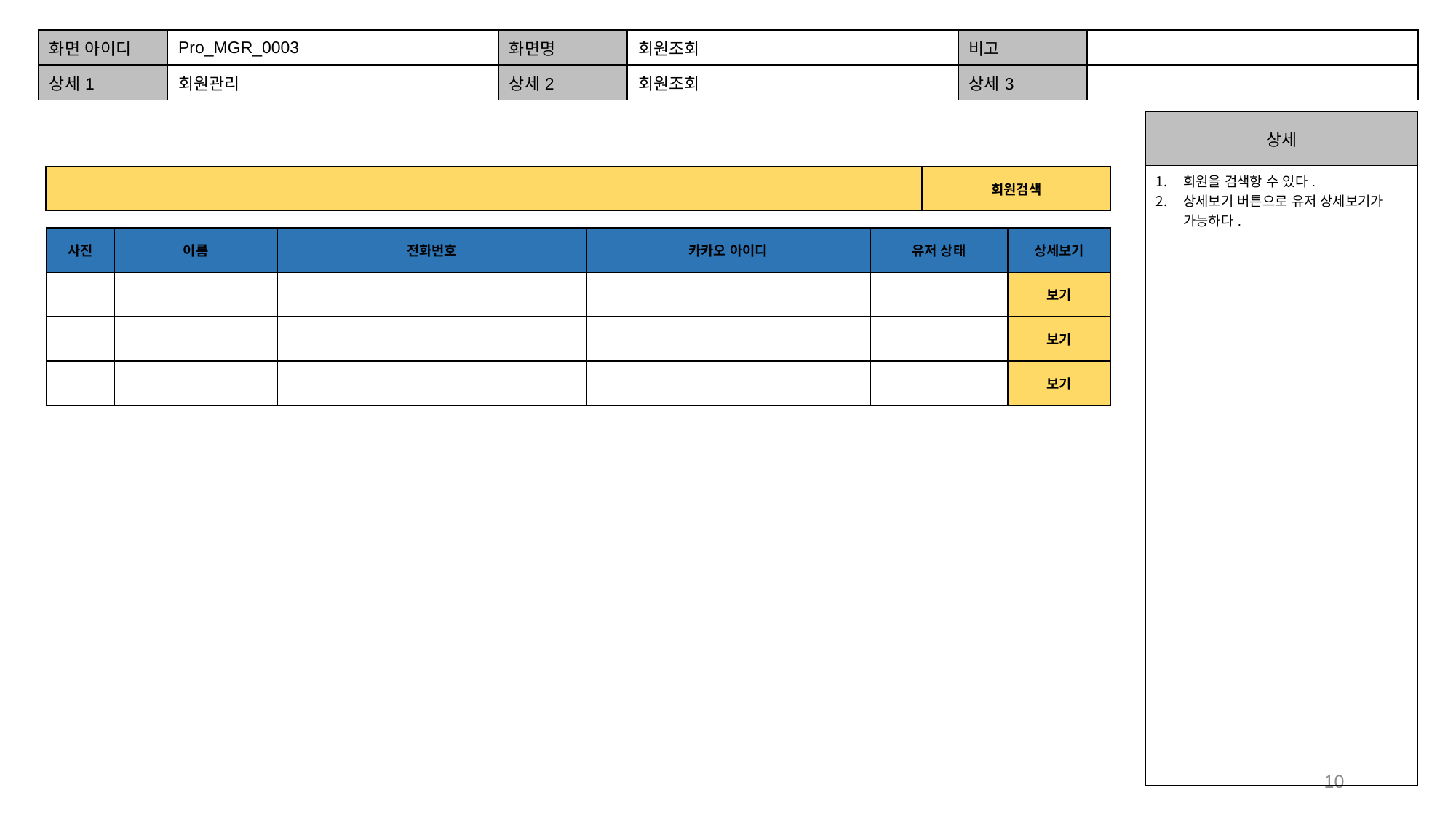

| 화면 아이디 | Pro\_MGR\_0003 | 화면명 | 회원조회 | 비고 |  |
| --- | --- | --- | --- | --- | --- |
| 상세1 | 회원관리 | 상세2 | 회원조회 | 상세3 |  |
| 상세 |
| --- |
| 회원을 검색항 수 있다. 상세보기 버튼으로 유저 상세보기가 가능하다. |
|  | 회원검색 |
| --- | --- |
| 사진 | 이름 | 전화번호 | 카카오 아이디 | 유저 상태 | 상세보기 |
| --- | --- | --- | --- | --- | --- |
|  |  |  |  |  | 보기 |
|  |  |  |  |  | 보기 |
|  |  |  |  |  | 보기 |
10